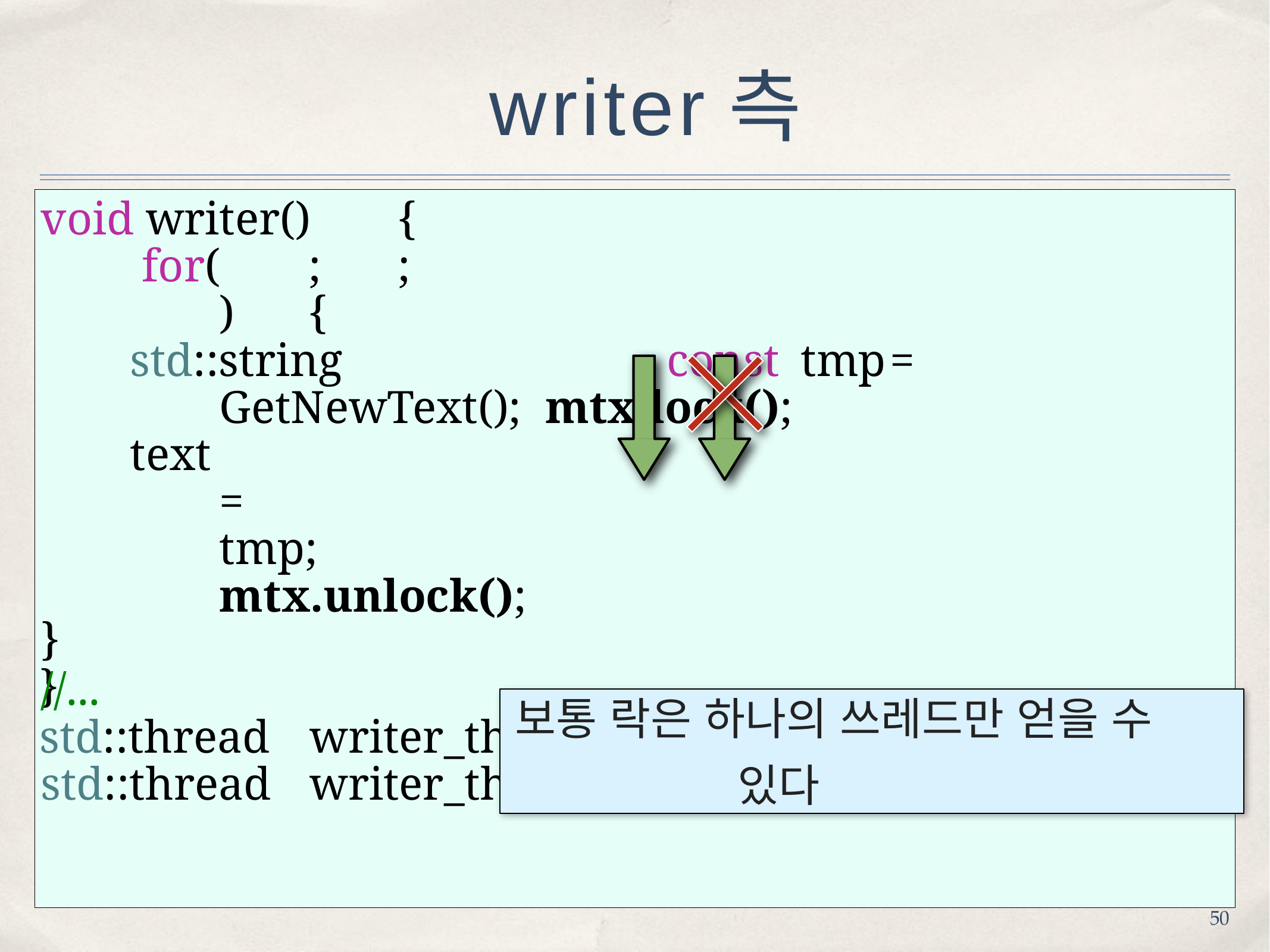

# writer측

void writer()	{  for(	;	;	)	{
std::string	const	tmp	=	GetNewText();  mtx.lock();
text	=	tmp;  mtx.unlock();
}
}
std::thread	writer_thread1(writer);  std::thread	writer_thread2(writer);

//...

보통 락은 하나의 쓰레드만 얻을 수 있다

50